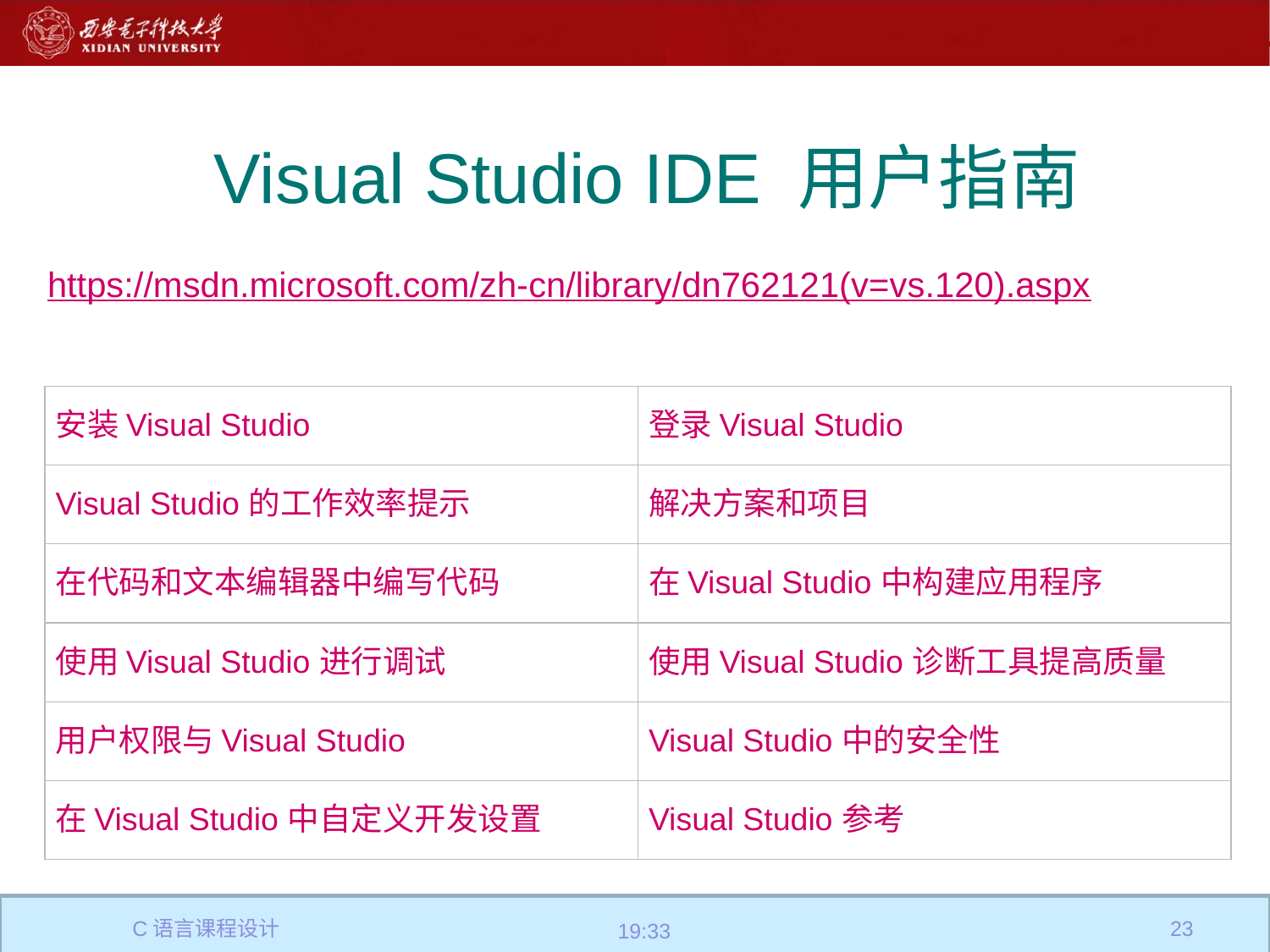

# Visual Studio IDE 用户指南
https://msdn.microsoft.com/zh-cn/library/dn762121(v=vs.120).aspx
| 安装 Visual Studio | 登录 Visual Studio |
| --- | --- |
| Visual Studio 的工作效率提示 | 解决方案和项目 |
| 在代码和文本编辑器中编写代码 | 在 Visual Studio 中构建应用程序 |
| 使用 Visual Studio 进行调试 | 使用 Visual Studio 诊断工具提高质量 |
| 用户权限与 Visual Studio | Visual Studio 中的安全性 |
| 在 Visual Studio 中自定义开发设置 | Visual Studio 参考 |
C语言课程设计
23
19:33